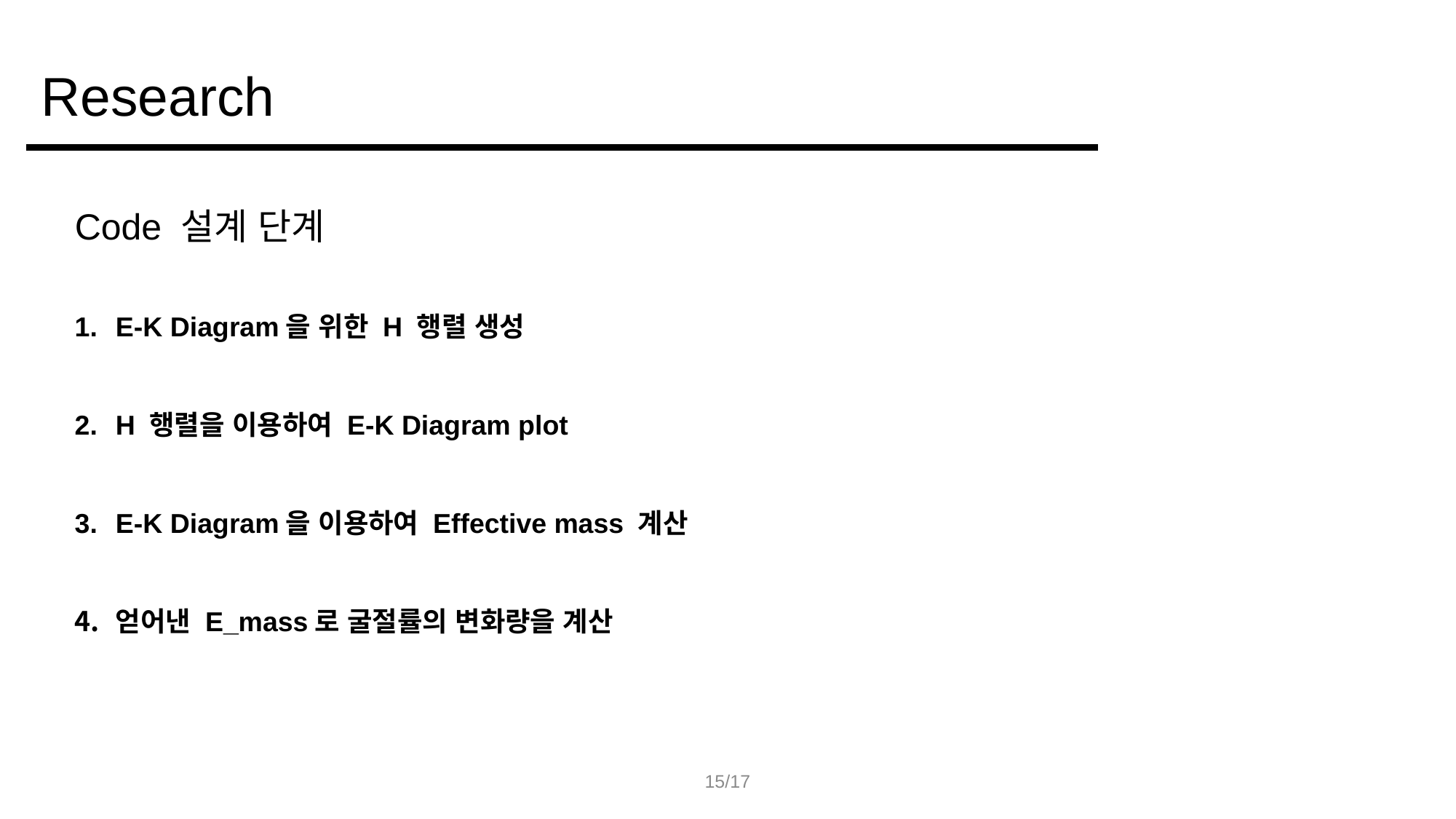

# Research
Code 설계 단계
E-K Diagram을 위한 H 행렬 생성

H 행렬을 이용하여 E-K Diagram plot

E-K Diagram을 이용하여 Effective mass 계산

얻어낸 E_mass로 굴절률의 변화량을 계산
15